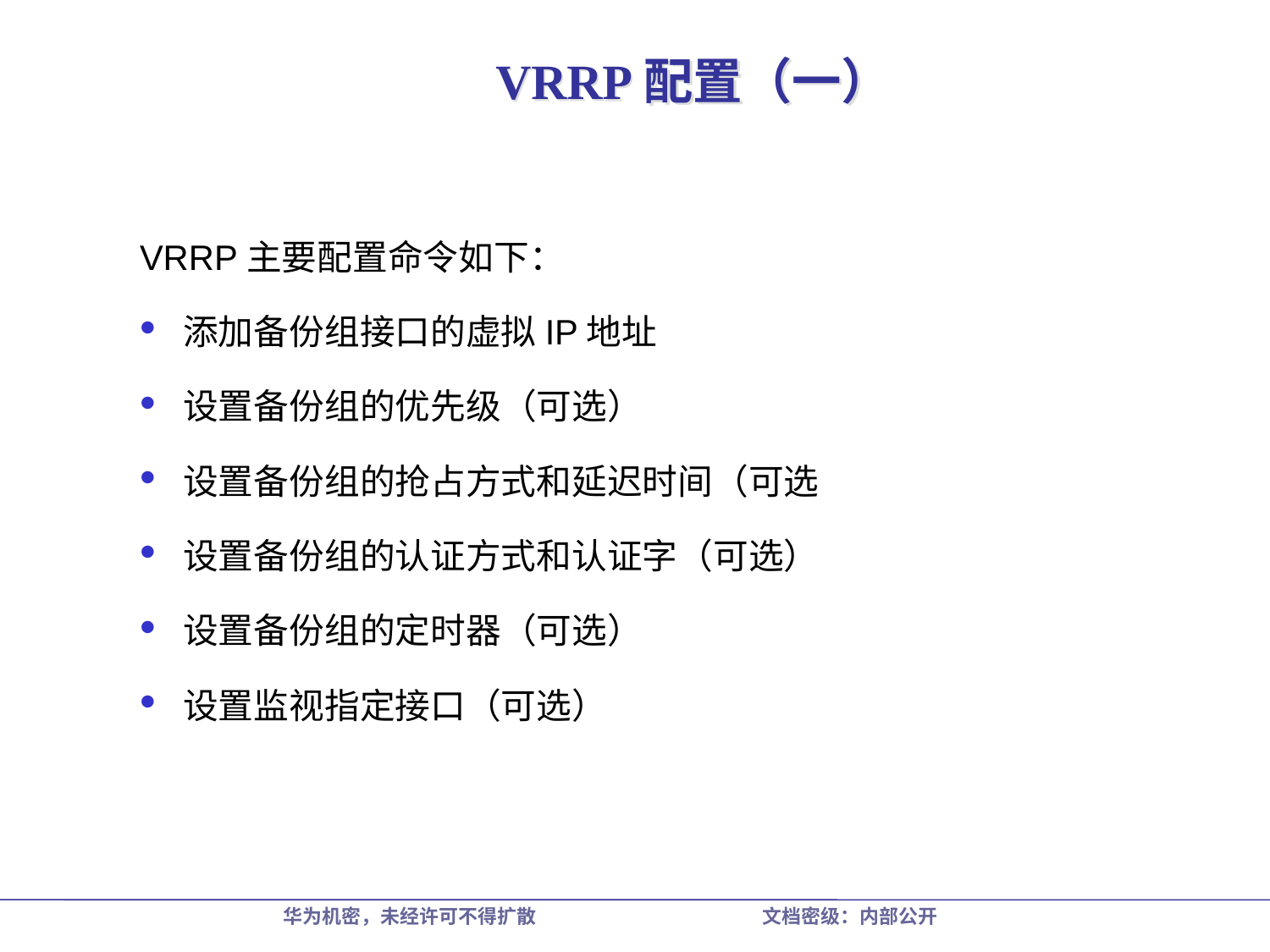

# VRRP配置（一）
VRRP主要配置命令如下：
 添加备份组接口的虚拟IP地址
 设置备份组的优先级（可选）
 设置备份组的抢占方式和延迟时间（可选
 设置备份组的认证方式和认证字（可选）
 设置备份组的定时器（可选）
 设置监视指定接口（可选）